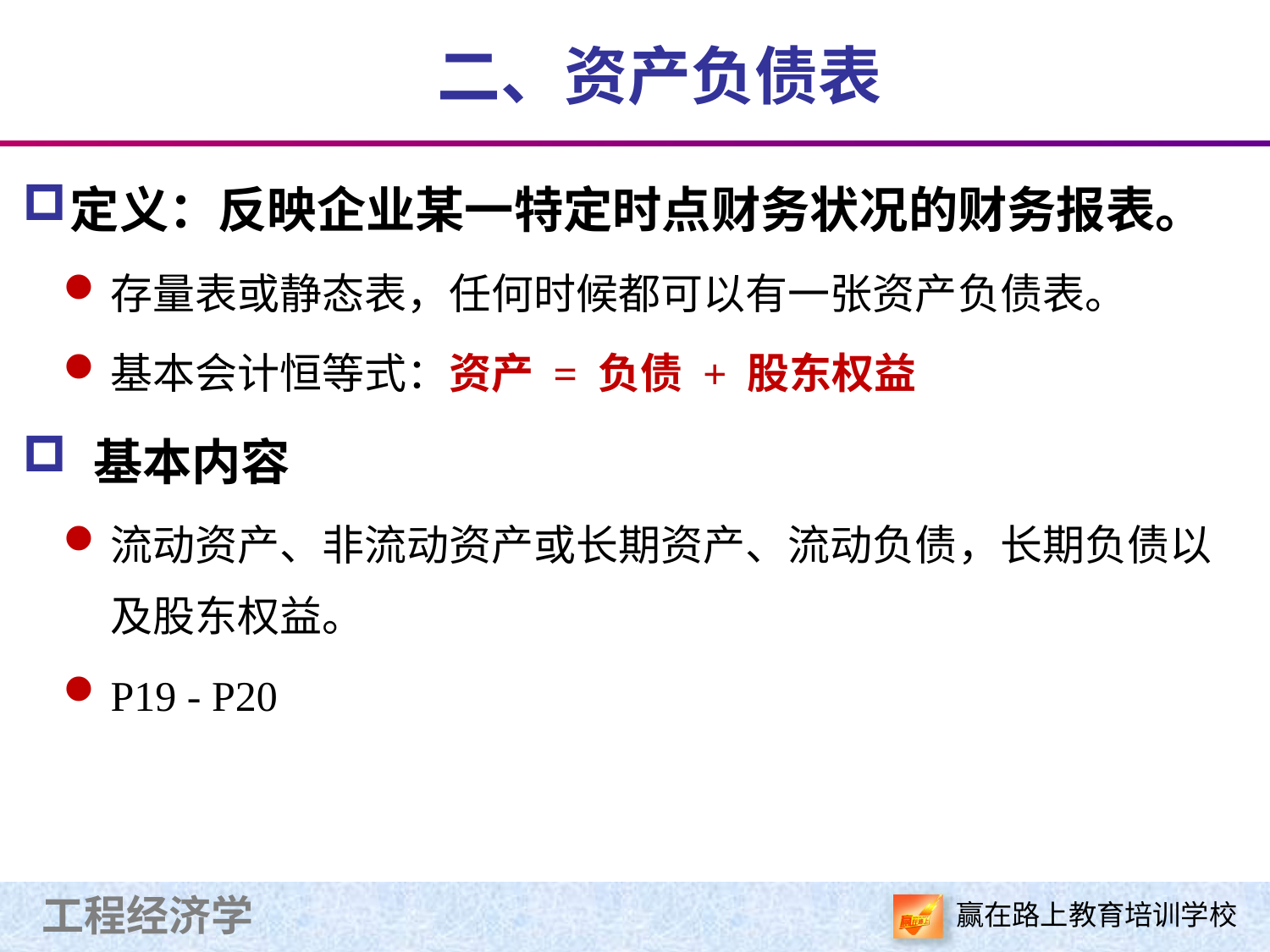

二、资产负债表
定义：反映企业某一特定时点财务状况的财务报表。
存量表或静态表，任何时候都可以有一张资产负债表。
基本会计恒等式：资产 = 负债 + 股东权益
 基本内容
流动资产、非流动资产或长期资产、流动负债，长期负债以及股东权益。
P19 - P20